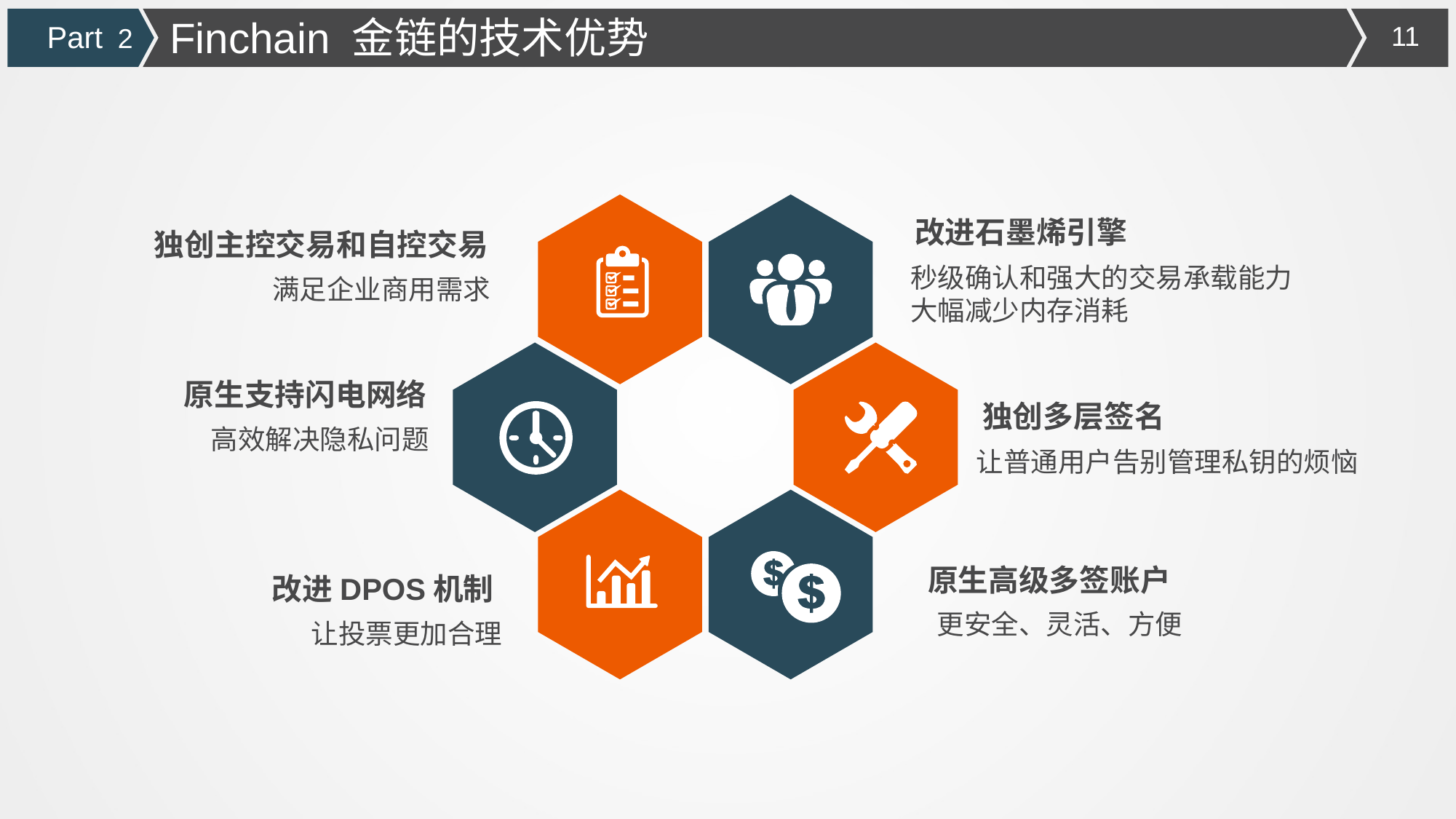

Finchain 金链的技术优势
Part  2

改进石墨烯引擎
独创主控交易和自控交易

秒级确认和强大的交易承载能力
大幅减少内存消耗
满足企业商用需求

原生支持闪电网络
独创多层签名

高效解决隐私问题
让普通用户告别管理私钥的烦恼

原生高级多签账户
       改进DPOS机制
 更安全、灵活、方便
让投票更加合理